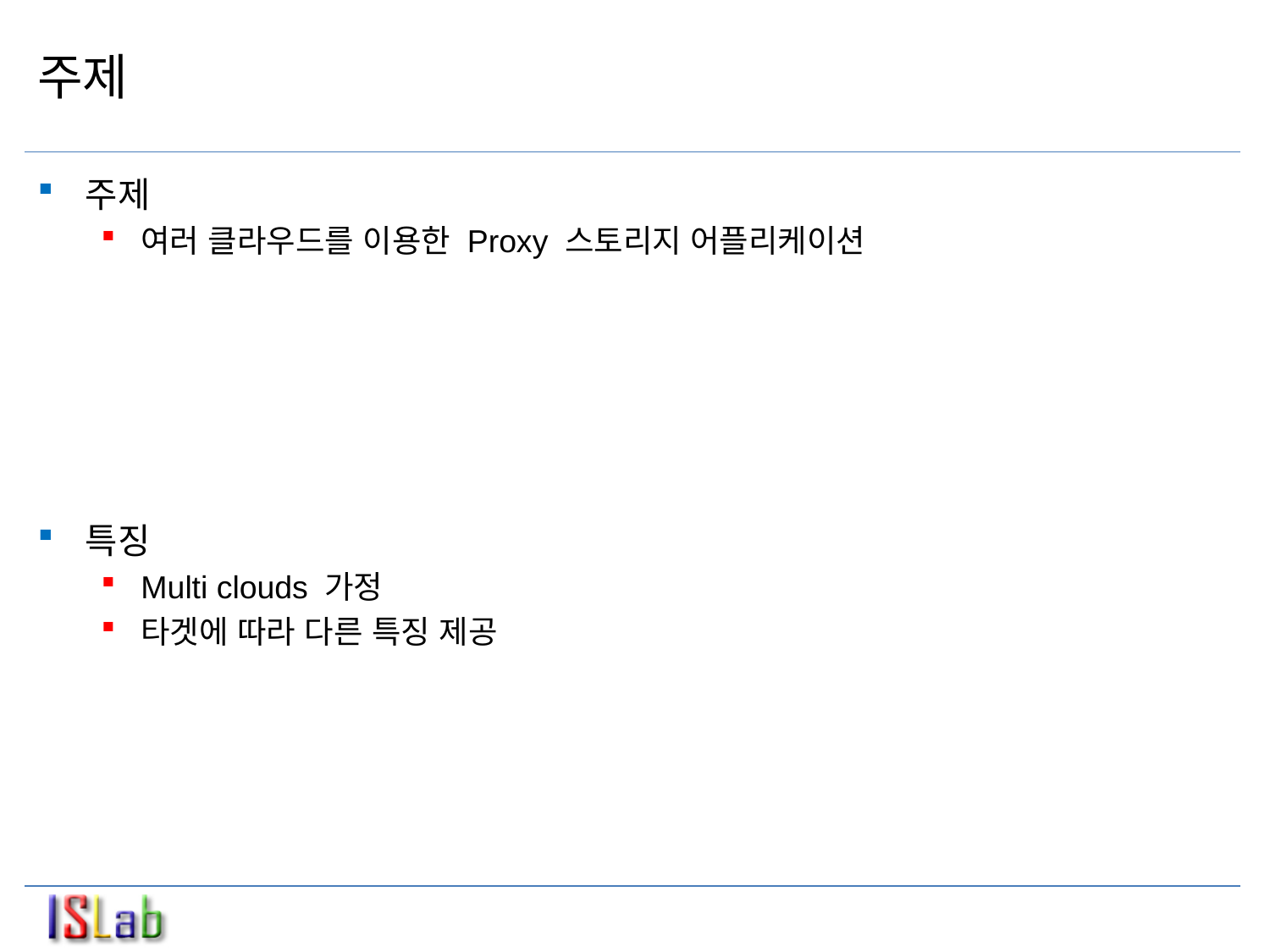

# 주제
주제
여러 클라우드를 이용한 Proxy 스토리지 어플리케이션

특징
Multi clouds 가정
타겟에 따라 다른 특징 제공